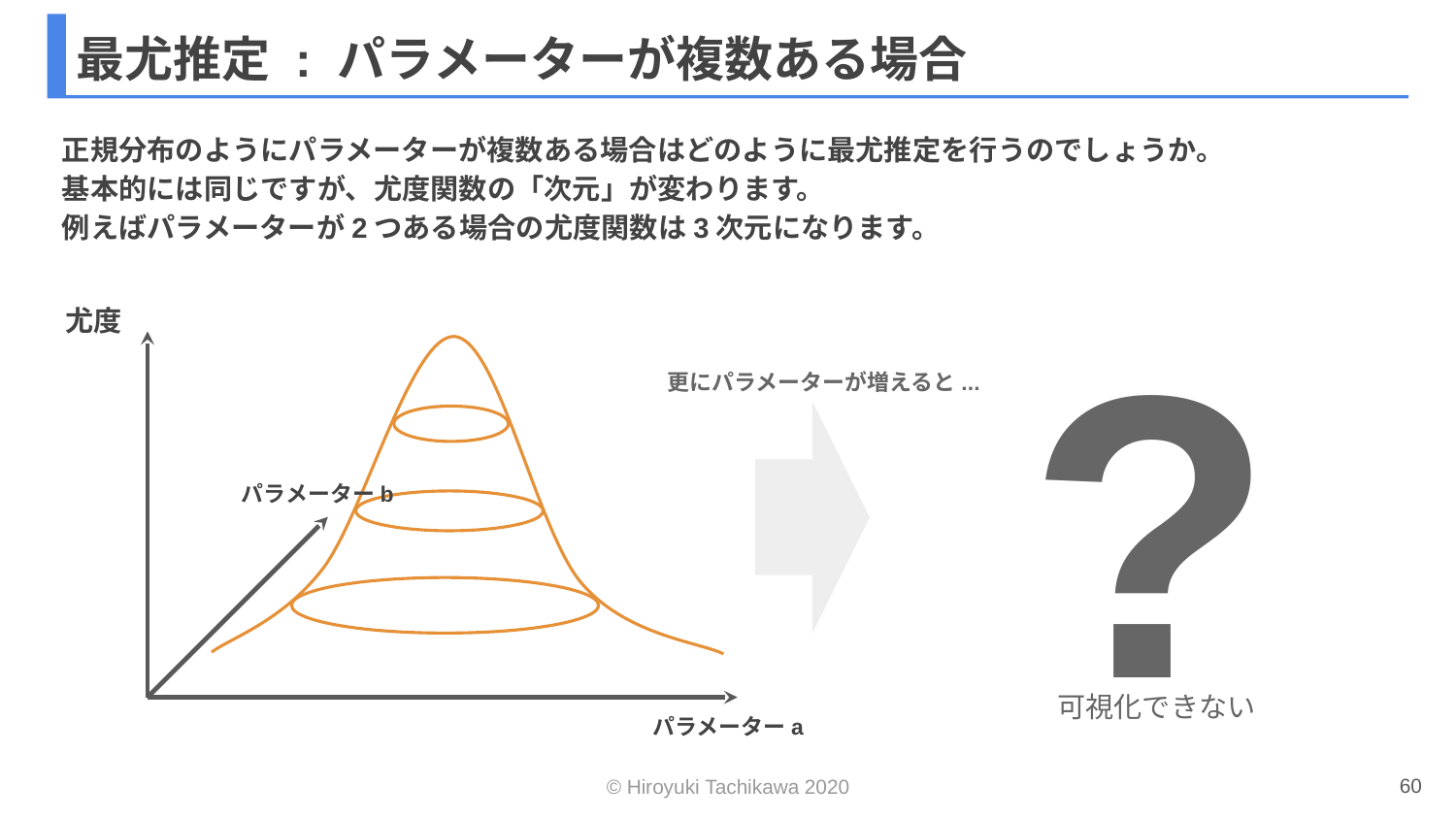

# 最尤推定 : パラメーターが複数ある場合
正規分布のようにパラメーターが複数ある場合はどのように最尤推定を行うのでしょうか。
基本的には同じですが、尤度関数の「次元」が変わります。
例えばパラメーターが2つある場合の尤度関数は3次元になります。
尤度
?

更にパラメーターが増えると...

パラメーターb

可視化できない
パラメーターa
60